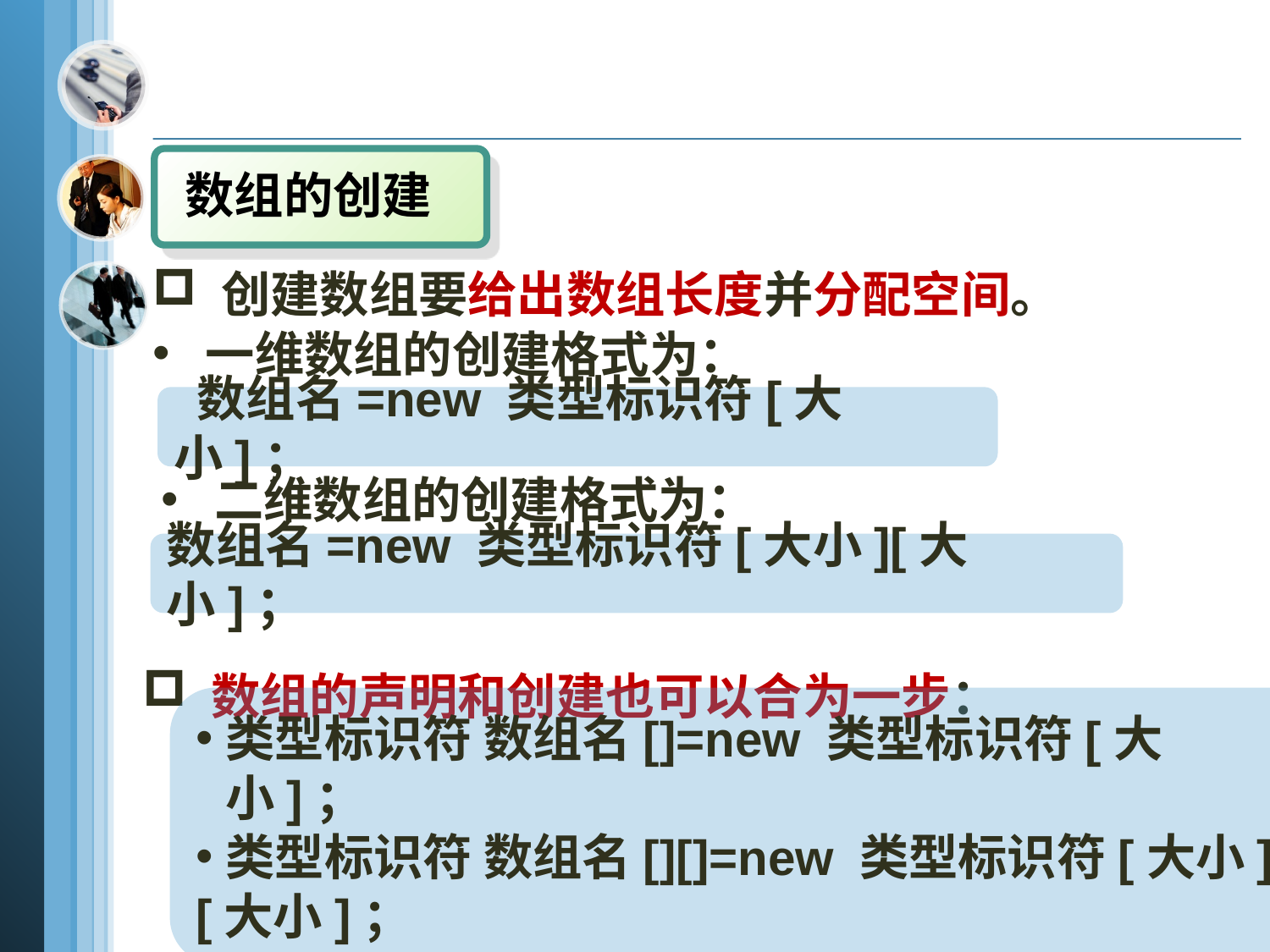

数组的创建
 创建数组要给出数组长度并分配空间。
 一维数组的创建格式为：
 数组名=new 类型标识符[大小]；
 二维数组的创建格式为：
数组名=new 类型标识符[大小][大小]；
 数组的声明和创建也可以合为一步：
类型标识符 数组名[]=new 类型标识符[大小]；
类型标识符 数组名[][]=new 类型标识符[大小]
[大小]；